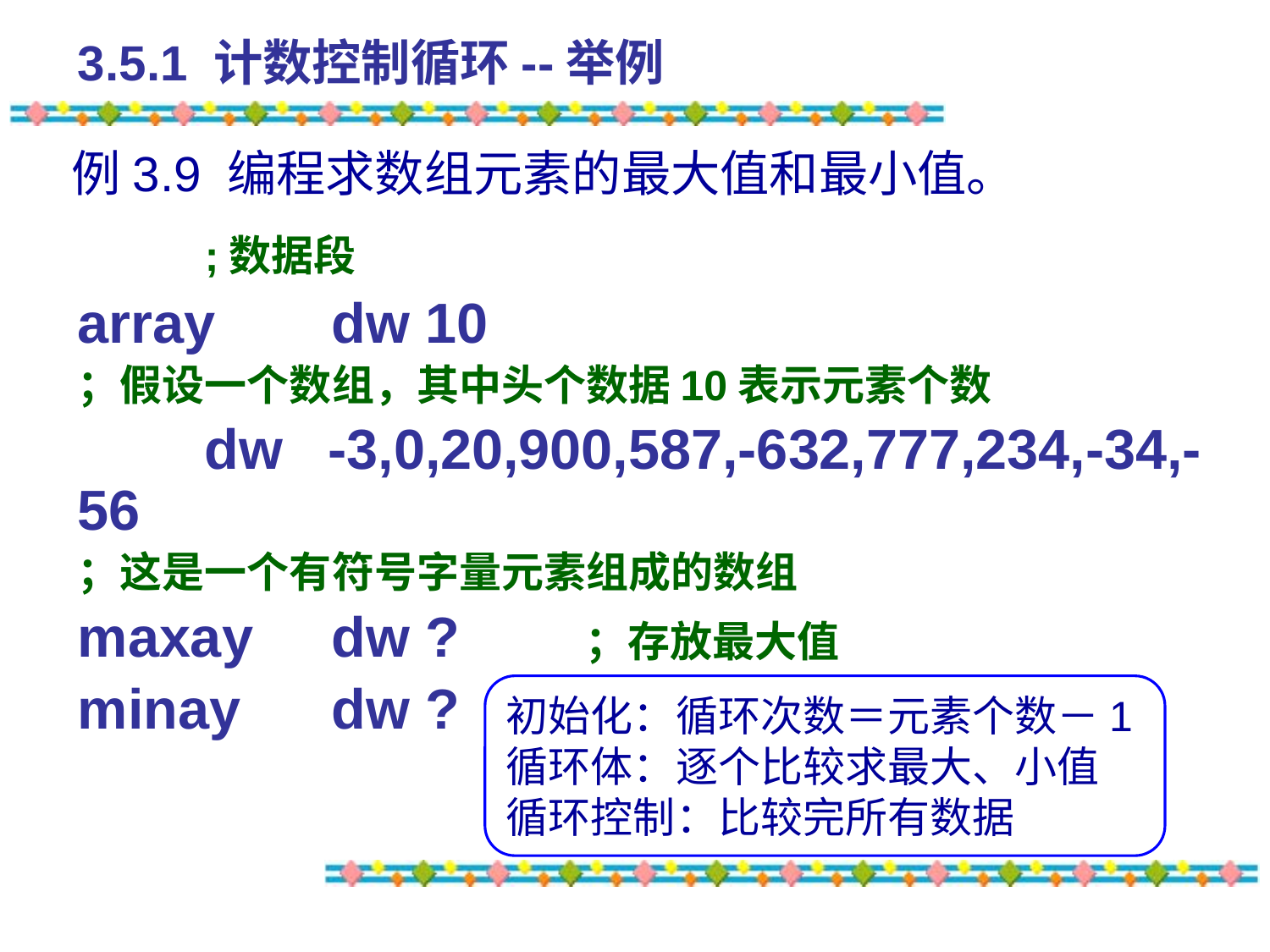

# 3.5.1 计数控制循环--举例
例3.9 编程求数组元素的最大值和最小值。
	;数据段
array	dw 10
；假设一个数组，其中头个数据10表示元素个数
	dw -3,0,20,900,587,-632,777,234,-34,-56
；这是一个有符号字量元素组成的数组
maxay	dw ?	；存放最大值
minay	dw ?	；存放最小值
初始化：循环次数＝元素个数－1
循环体：逐个比较求最大、小值
循环控制：比较完所有数据